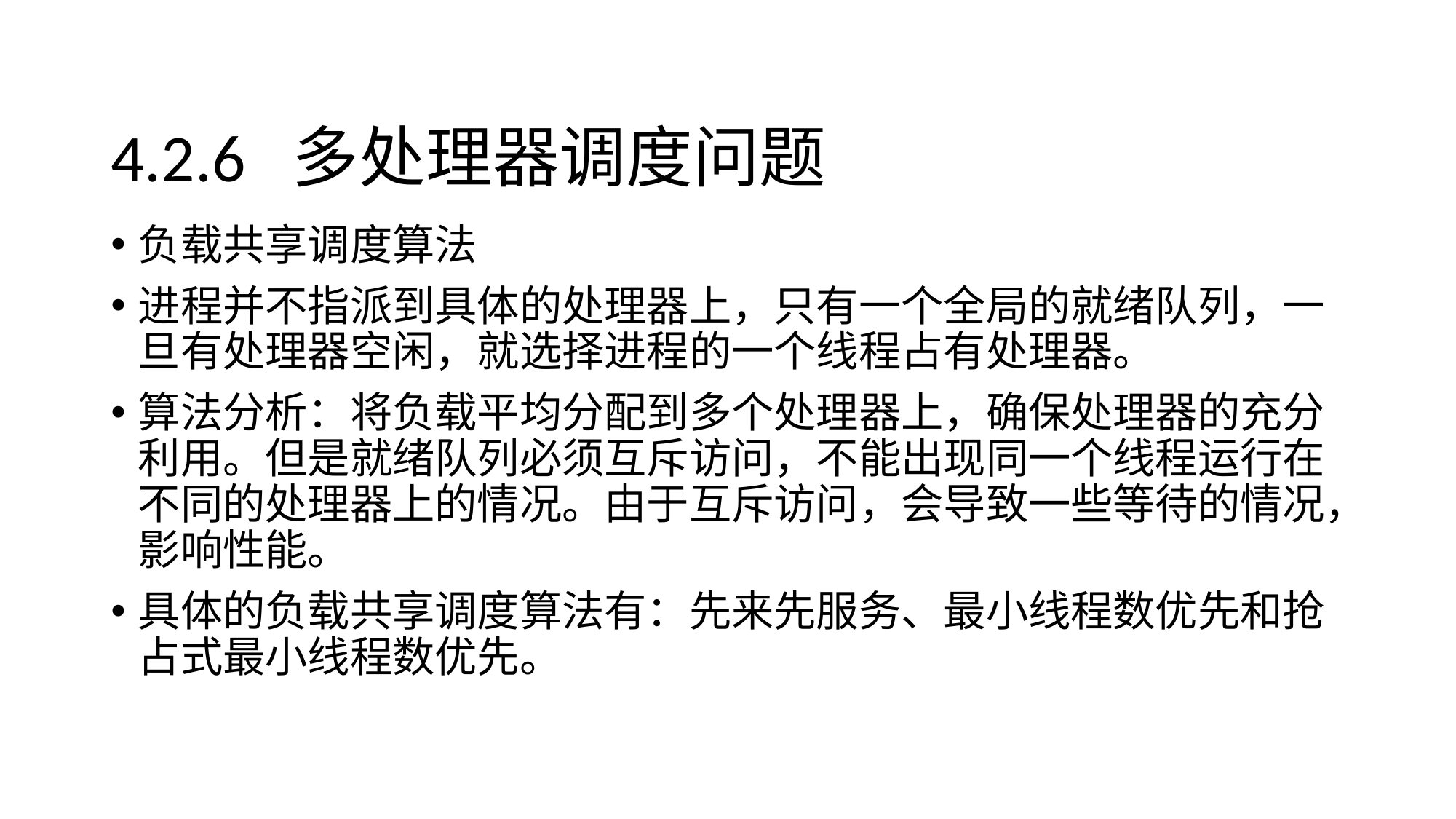

# 4.2.6  多处理器调度问题
负载共享调度算法
进程并不指派到具体的处理器上，只有一个全局的就绪队列，一旦有处理器空闲，就选择进程的一个线程占有处理器。
算法分析：将负载平均分配到多个处理器上，确保处理器的充分利用。但是就绪队列必须互斥访问，不能出现同一个线程运行在不同的处理器上的情况。由于互斥访问，会导致一些等待的情况，影响性能。
具体的负载共享调度算法有：先来先服务、最小线程数优先和抢占式最小线程数优先。
21